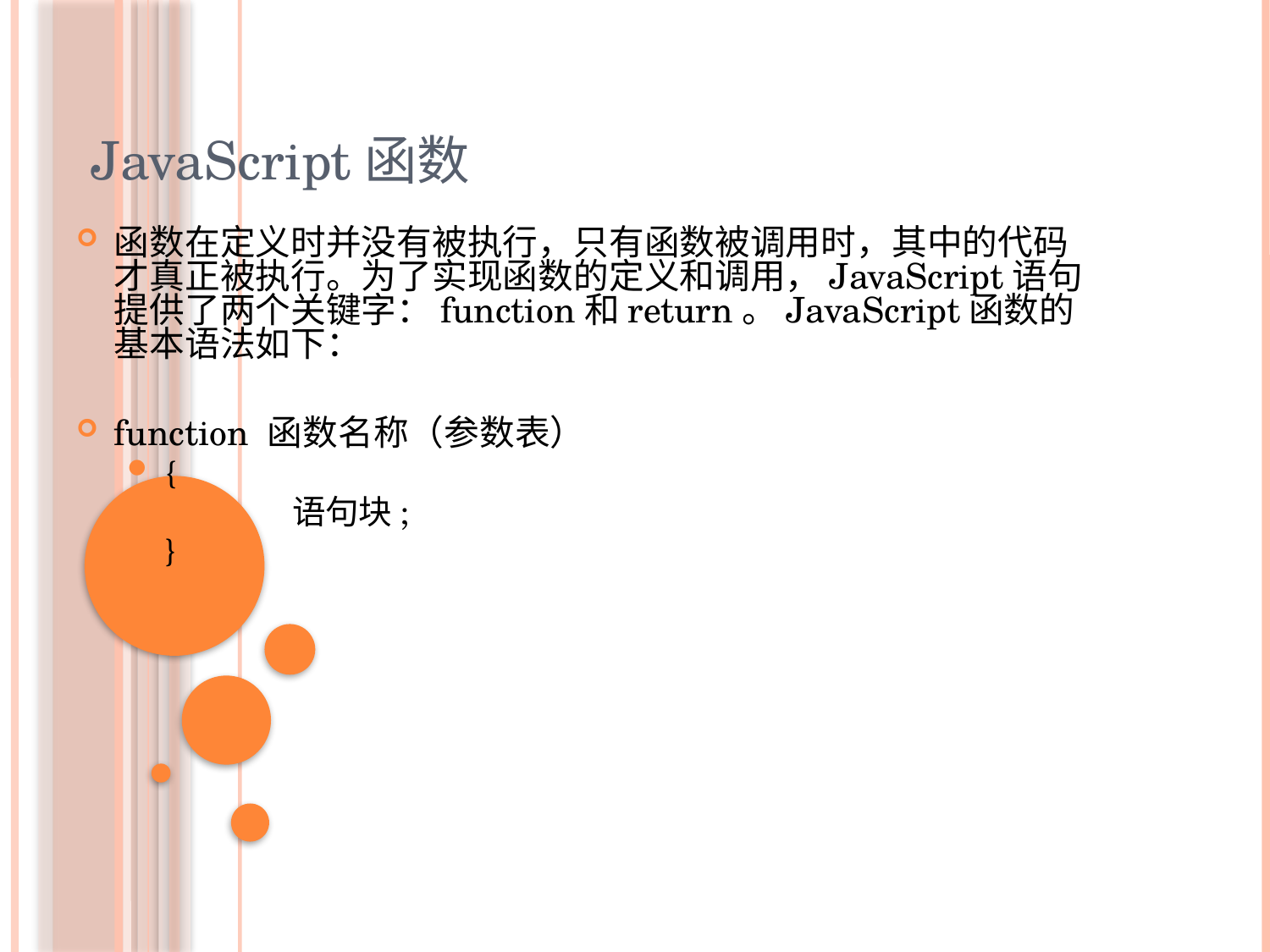

JavaScript函数
函数在定义时并没有被执行，只有函数被调用时，其中的代码才真正被执行。为了实现函数的定义和调用，JavaScript语句提供了两个关键字：function和return。JavaScript函数的基本语法如下：

function 函数名称（参数表）
{
	语句块;
}